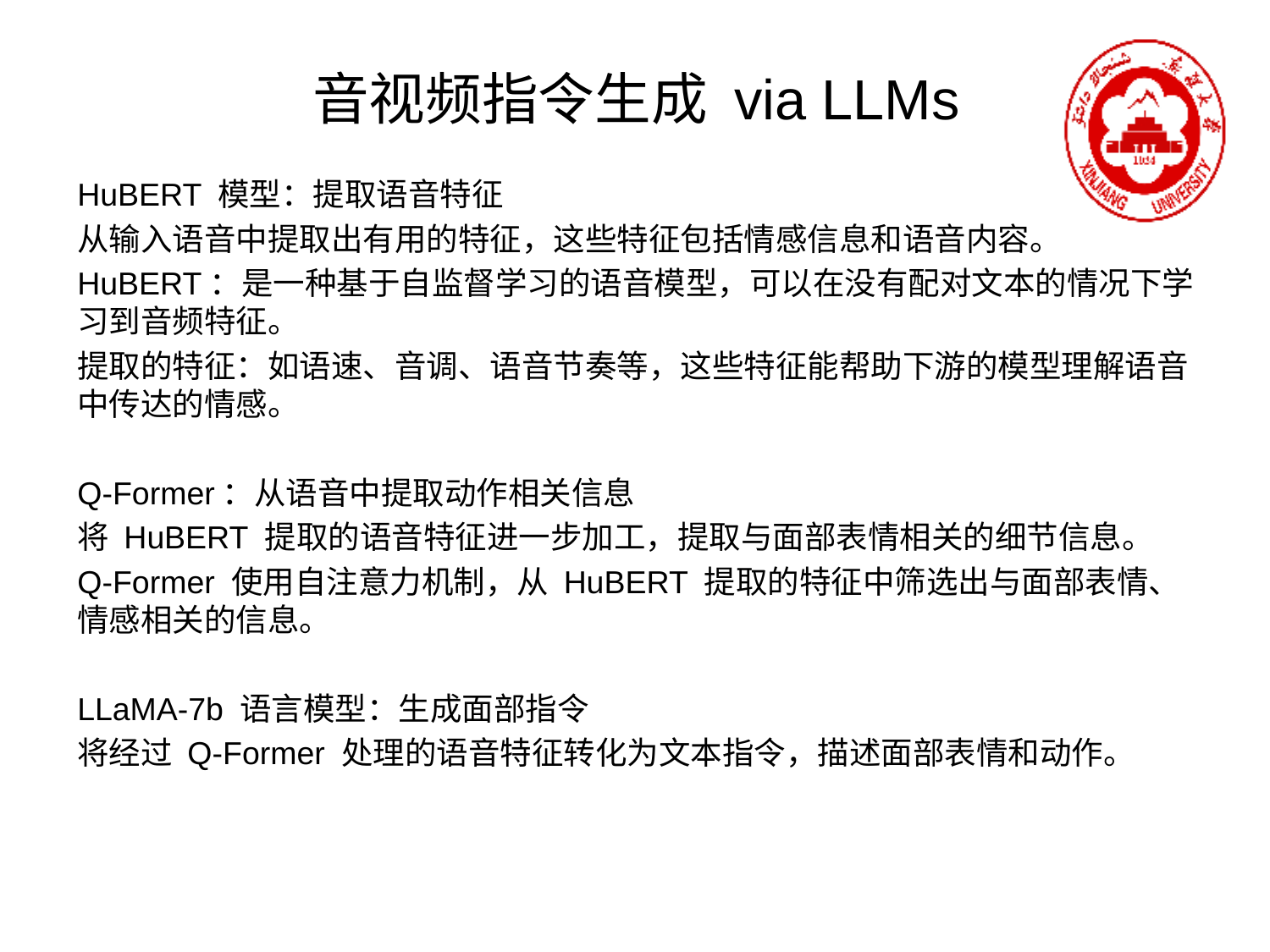

# 音视频指令生成 via LLMs
HuBERT 模型：提取语音特征
从输入语音中提取出有用的特征，这些特征包括情感信息和语音内容。
HuBERT：是一种基于自监督学习的语音模型，可以在没有配对文本的情况下学习到音频特征。
提取的特征：如语速、音调、语音节奏等，这些特征能帮助下游的模型理解语音中传达的情感。

Q-Former：从语音中提取动作相关信息
将 HuBERT 提取的语音特征进一步加工，提取与面部表情相关的细节信息。
Q-Former 使用自注意力机制，从 HuBERT 提取的特征中筛选出与面部表情、情感相关的信息。

LLaMA-7b 语言模型：生成面部指令
将经过 Q-Former 处理的语音特征转化为文本指令，描述面部表情和动作。